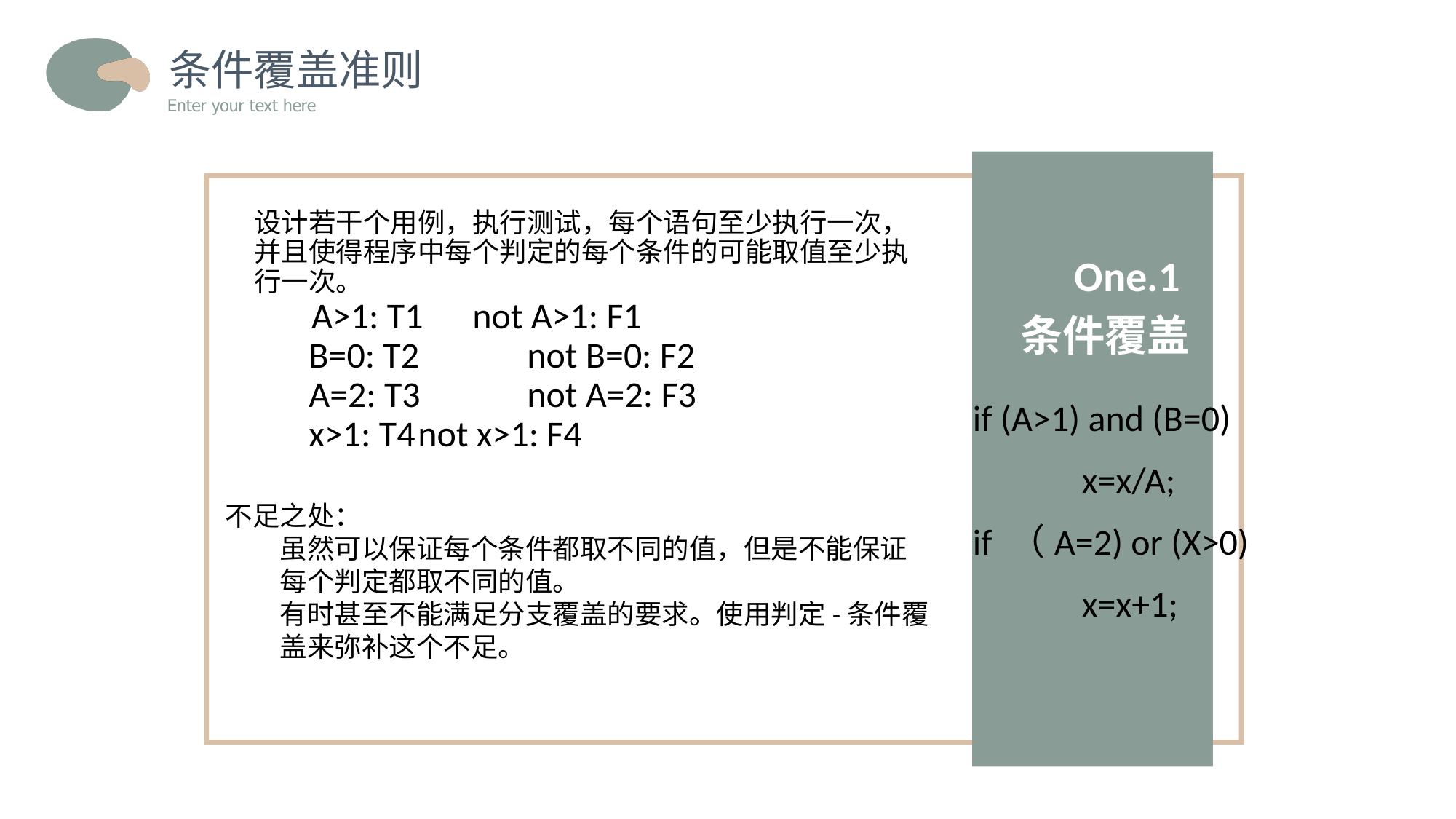

条件覆盖准则
Enter your text here

设计若干个用例，执行测试，每个语句至少执行一次，并且使得程序中每个判定的每个条件的可能取值至少执行一次。
       A>1: T1	not A>1: F1
B=0: T2	not B=0: F2
A=2: T3	not A=2: F3
x>1: T4	not x>1: F4
One.1
条件覆盖
if (A>1) and (B=0)
	x=x/A;
if （A=2) or (X>0)
	x=x+1;
不足之处：
虽然可以保证每个条件都取不同的值，但是不能保证每个判定都取不同的值。
有时甚至不能满足分支覆盖的要求。使用判定-条件覆盖来弥补这个不足。